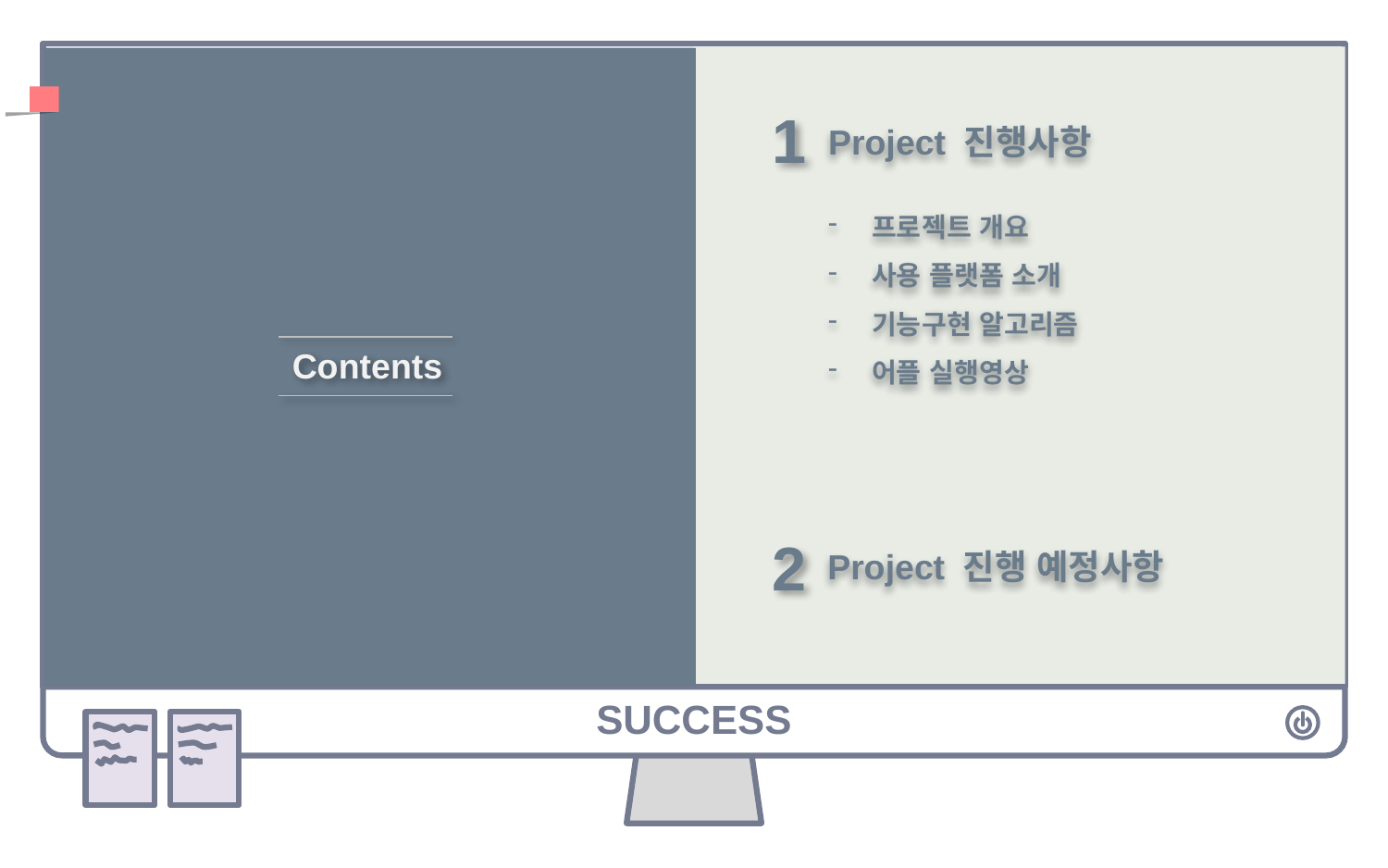

1
Project 진행사항

프로젝트 개요
사용 플랫폼 소개
기능구현 알고리즘
어플 실행영상

Contents
2
Project 진행 예정사항
SUCCESS